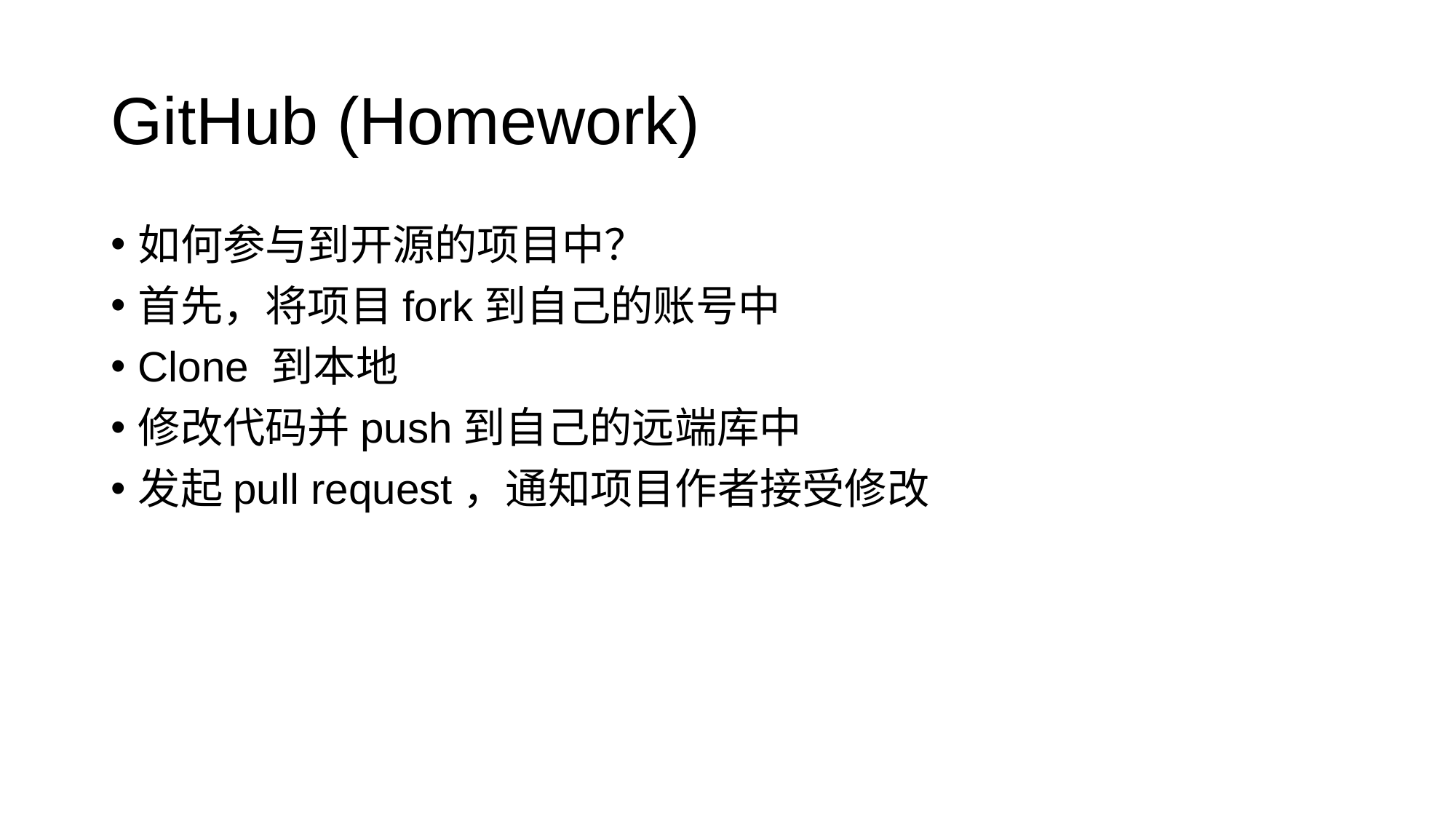

# GitHub (Homework)
如何参与到开源的项目中？
首先，将项目fork到自己的账号中
Clone 到本地
修改代码并push到自己的远端库中
发起pull request，通知项目作者接受修改